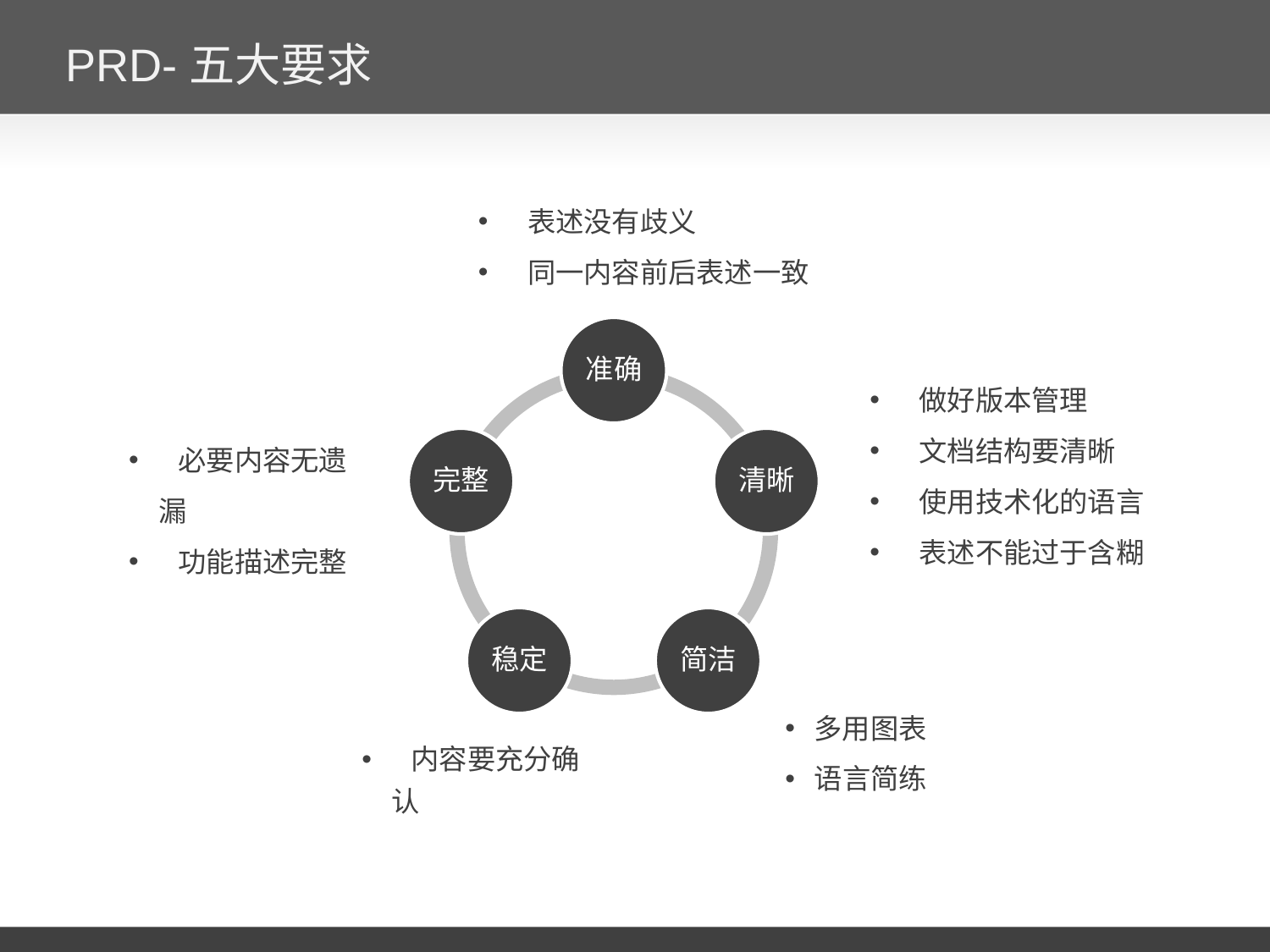

# PRD-五大要求
  表述没有歧义
  同一内容前后表述一致

准确
清晰
简洁
稳定
完整
  做好版本管理
  文档结构要清晰
  使用技术化的语言
  表述不能过于含糊
  必要内容无遗漏
  功能描述完整
  多用图表
  语言简练
  内容要充分确认